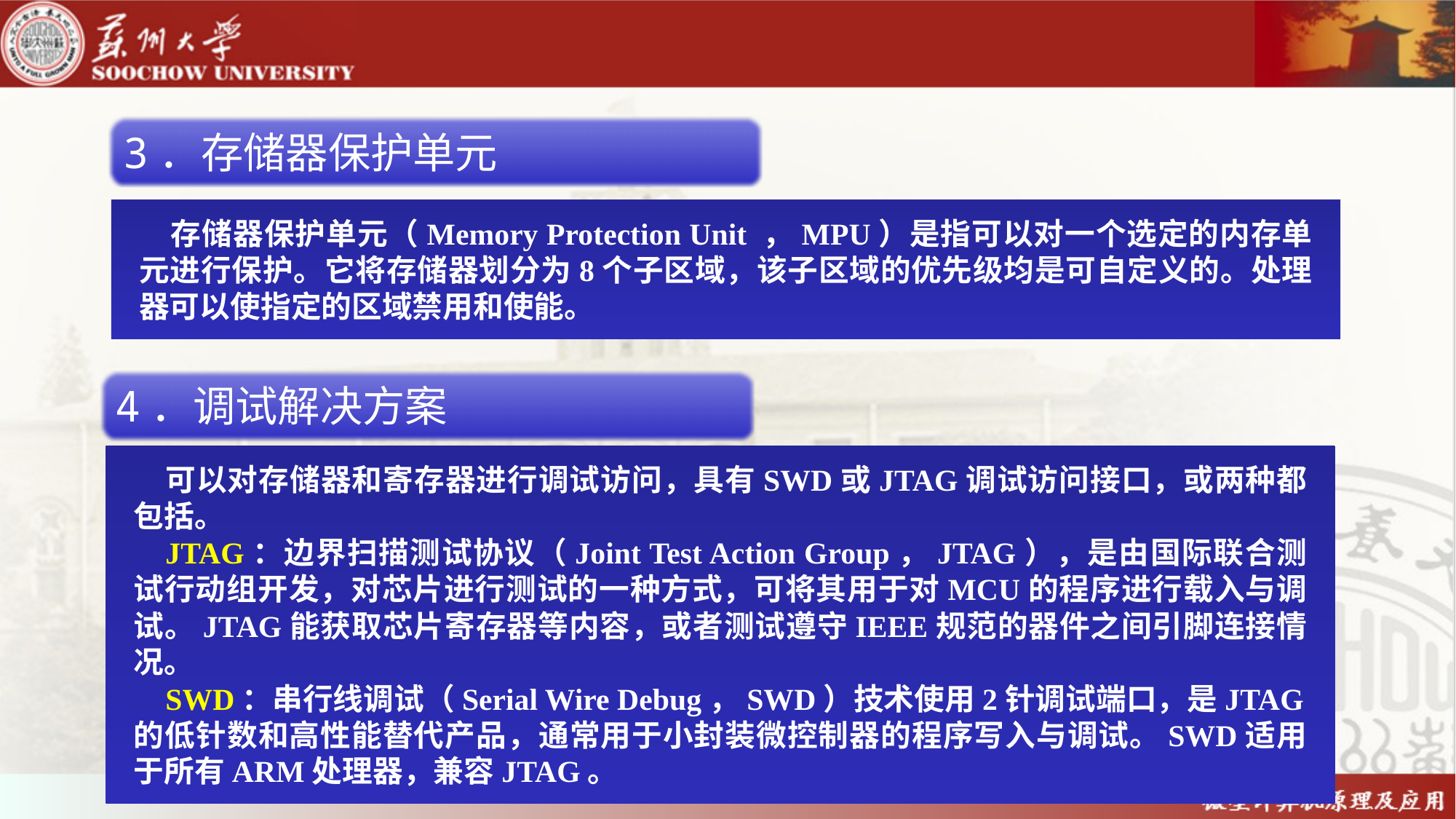

3．存储器保护单元
存储器保护单元（Memory Protection Unit ，MPU）是指可以对一个选定的内存单元进行保护。它将存储器划分为8个子区域，该子区域的优先级均是可自定义的。处理器可以使指定的区域禁用和使能。
4．调试解决方案
可以对存储器和寄存器进行调试访问，具有SWD或JTAG调试访问接口，或两种都包括。
JTAG：边界扫描测试协议（Joint Test Action Group，JTAG），是由国际联合测试行动组开发，对芯片进行测试的一种方式，可将其用于对MCU的程序进行载入与调试。JTAG能获取芯片寄存器等内容，或者测试遵守IEEE规范的器件之间引脚连接情况。
SWD：串行线调试（Serial Wire Debug，SWD）技术使用2针调试端口，是JTAG的低针数和高性能替代产品，通常用于小封装微控制器的程序写入与调试。SWD适用于所有ARM处理器，兼容JTAG。